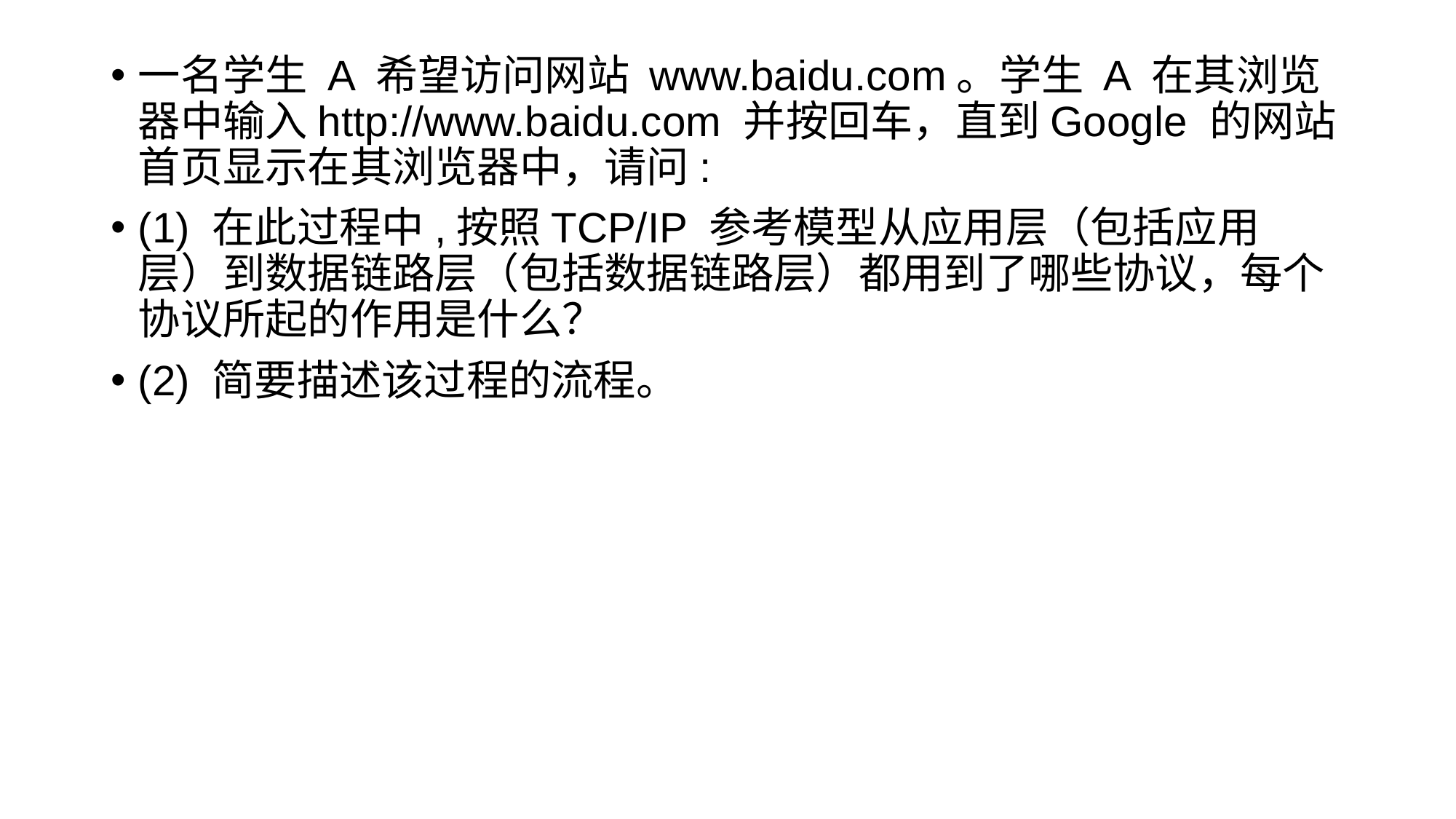

一名学生 A 希望访问网站 www.baidu.com。学生 A 在其浏览器中输入http://www.baidu.com 并按回车，直到Google 的网站首页显示在其浏览器中，请问:
(1) 在此过程中,按照TCP/IP 参考模型从应用层（包括应用层）到数据链路层（包括数据链路层）都用到了哪些协议，每个协议所起的作用是什么？
(2) 简要描述该过程的流程。